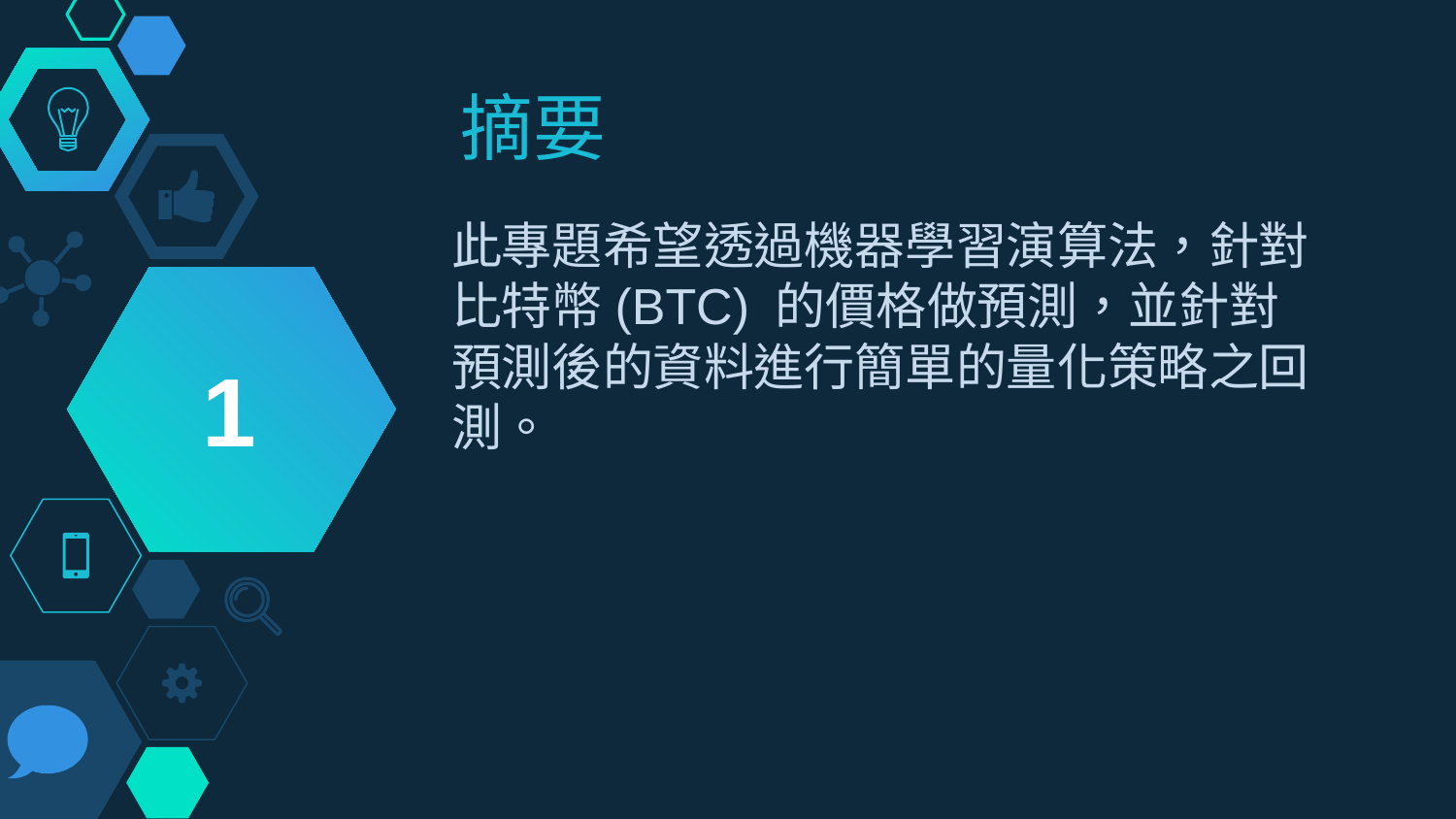

# 摘要
此專題希望透過機器學習演算法，針對比特幣(BTC) 的價格做預測，並針對預測後的資料進行簡單的量化策略之回測。
1